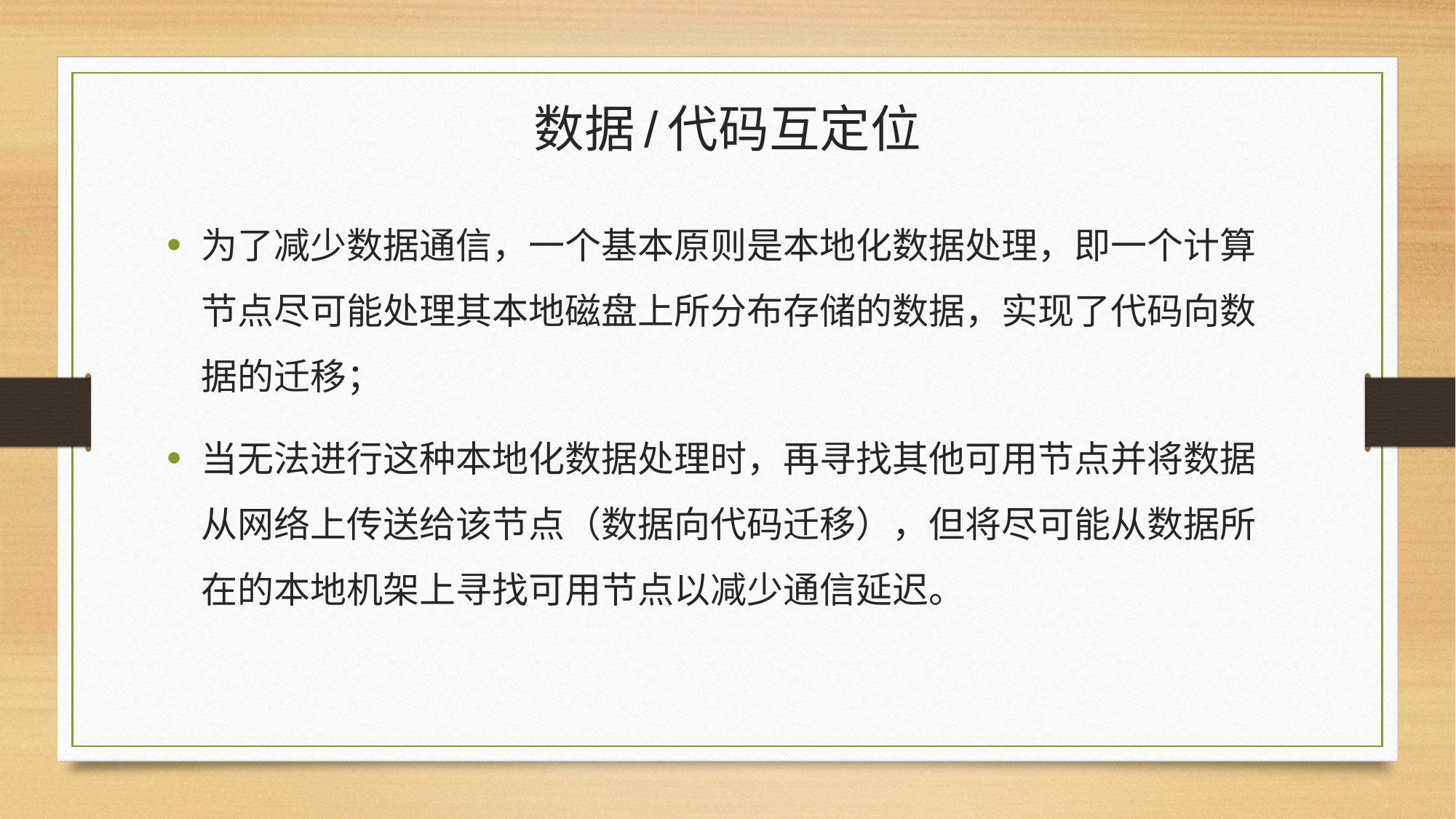

数据/代码互定位
为了减少数据通信，一个基本原则是本地化数据处理，即一个计算节点尽可能处理其本地磁盘上所分布存储的数据，实现了代码向数据的迁移；
当无法进行这种本地化数据处理时，再寻找其他可用节点并将数据从网络上传送给该节点（数据向代码迁移），但将尽可能从数据所在的本地机架上寻找可用节点以减少通信延迟。